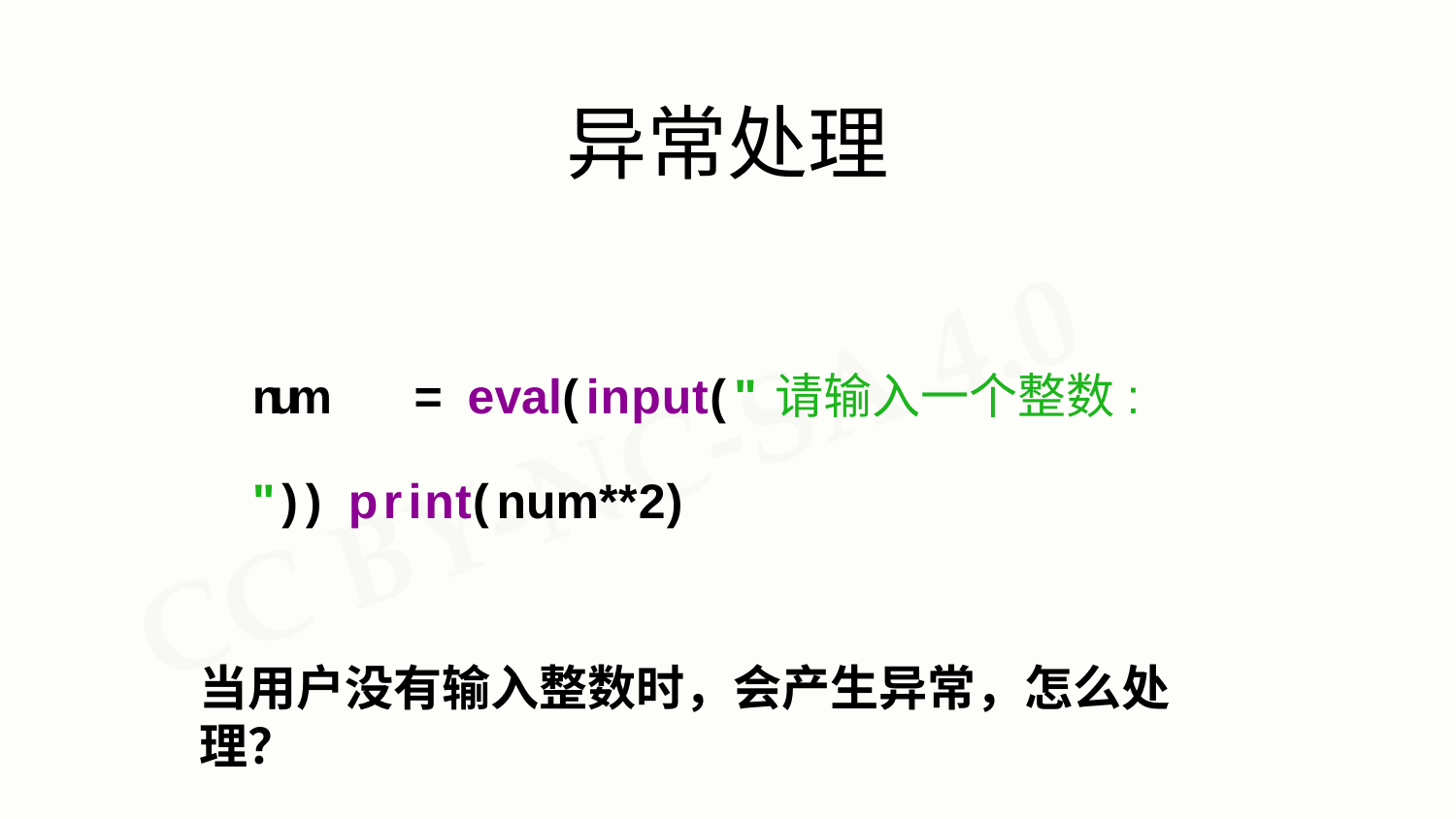

# 异常处理

num	=	eval(input("请输入一个整数: ")) print(num**2)

当用户没有输入整数时，会产生异常，怎么处理？